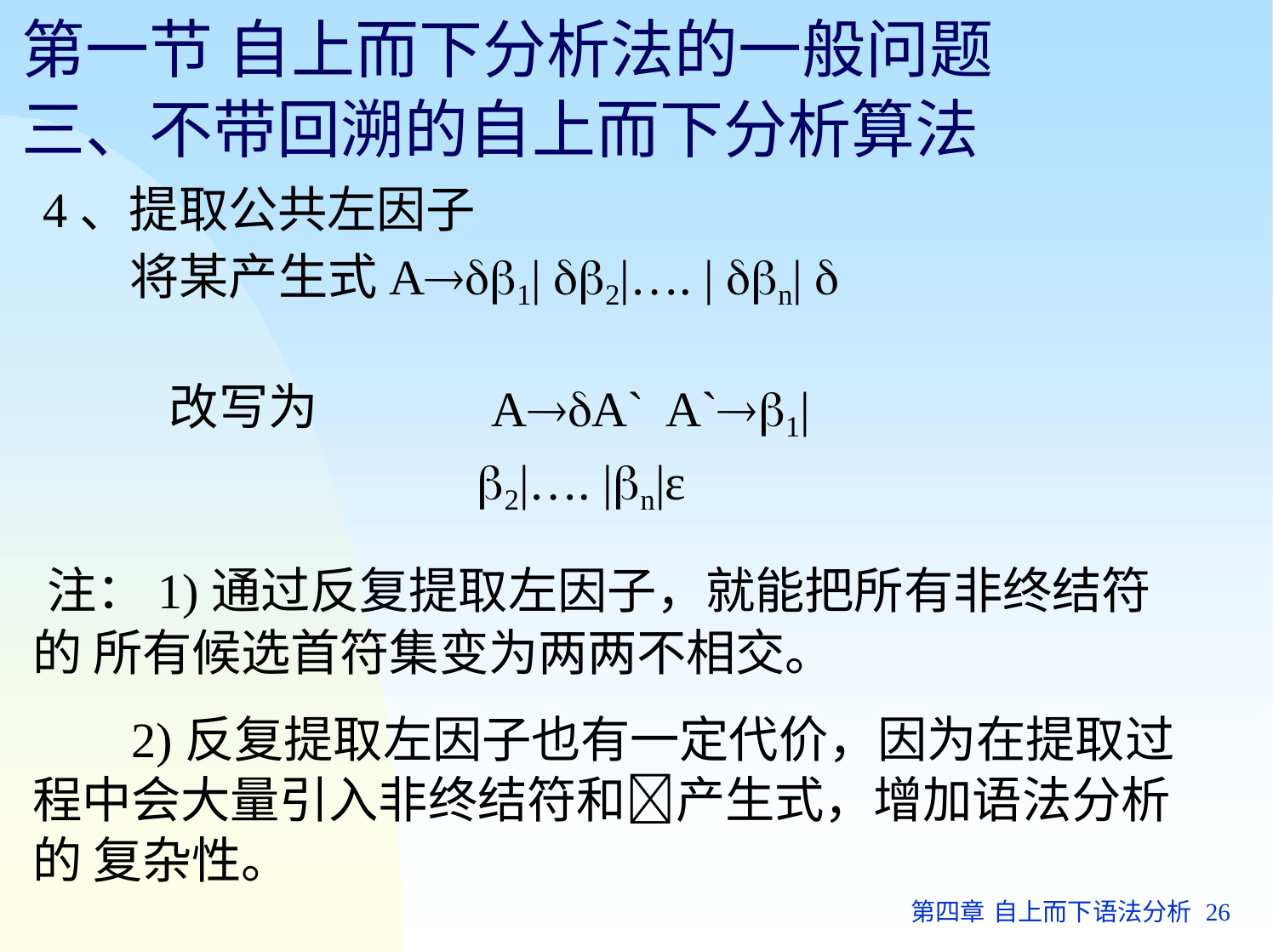

# 第一节 自上而下分析法的一般问题 三、不带回溯的自上而下分析算法
4、提取公共左因子
将某产生式A→δβ1| δβ2|…. | δβn| δ
A→δA`  A`→β1|β2|…. |βn|ε
注：1)通过反复提取左因子，就能把所有非终结符的 所有候选首符集变为两两不相交。
2)反复提取左因子也有一定代价，因为在提取过 程中会大量引入非终结符和ε产生式，增加语法分析的 复杂性。
改写为
第四章 自上而下语法分析 26